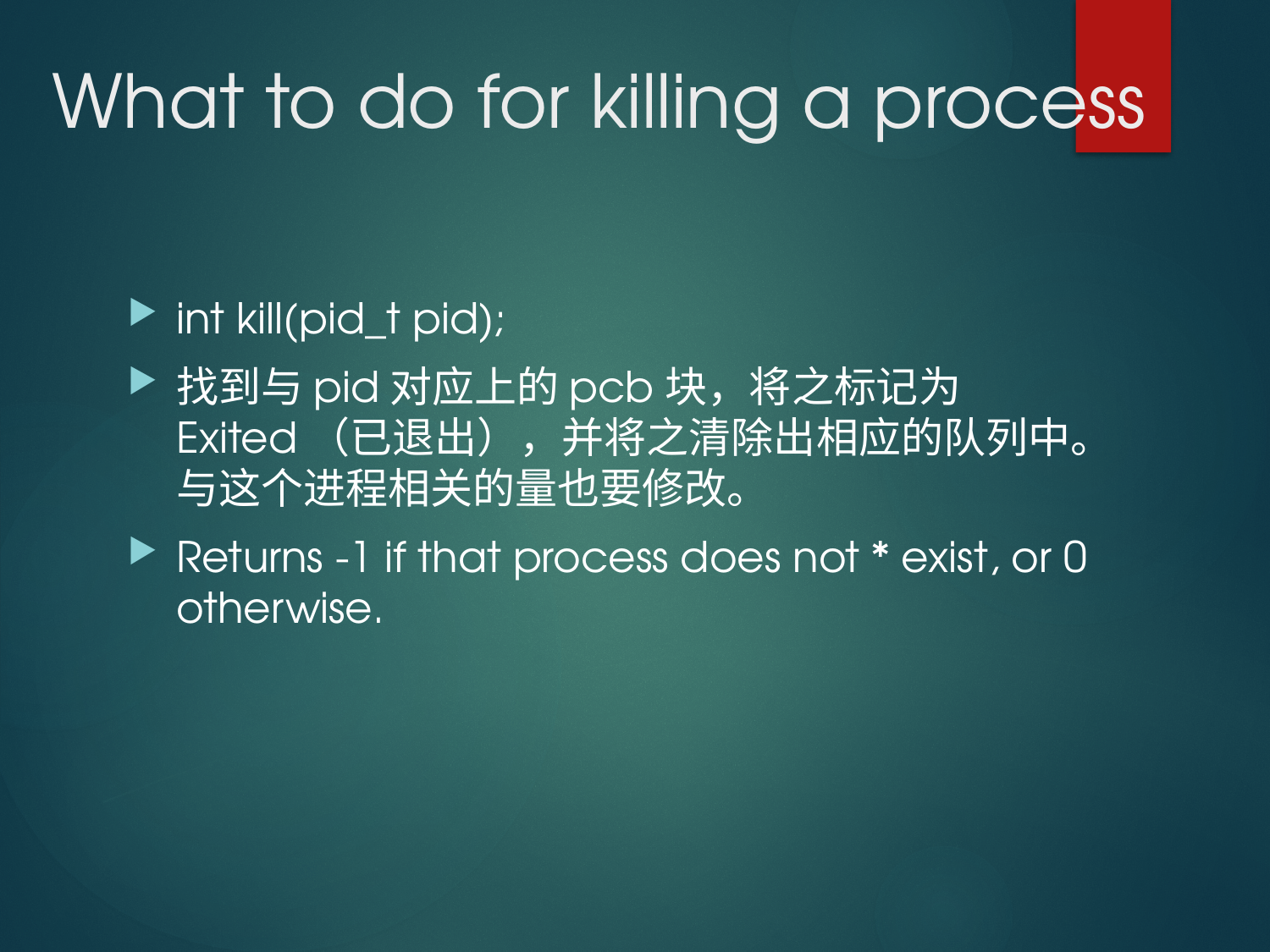

# What to do for killing a process
int kill(pid_t pid);
找到与pid对应上的pcb块，将之标记为Exited（已退出），并将之清除出相应的队列中。与这个进程相关的量也要修改。
Returns -1 if that process does not * exist, or 0 otherwise.